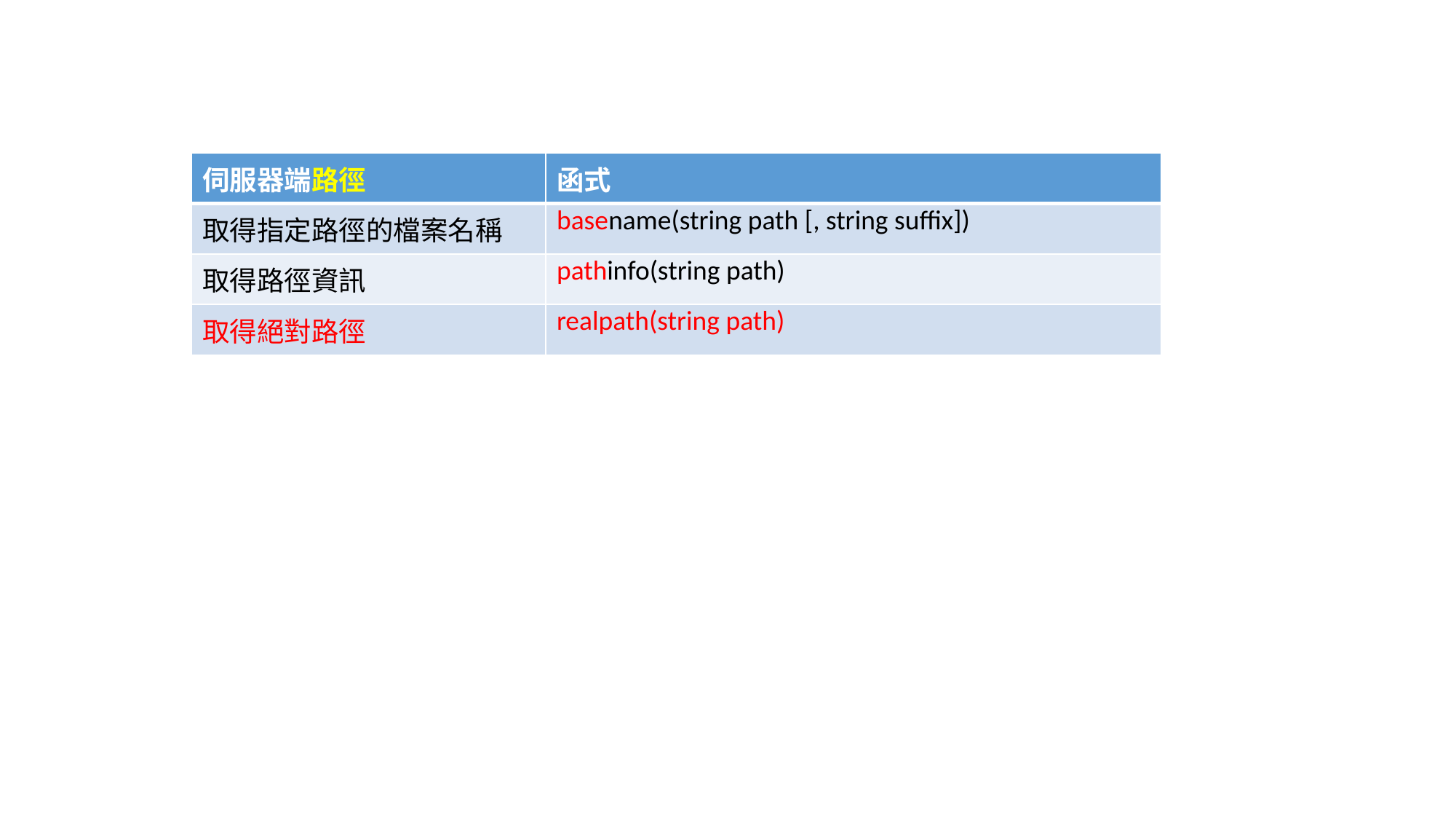

| 伺服器端路徑 | 函式 |
| --- | --- |
| 取得指定路徑的檔案名稱 | basename(string path [, string suffix]) |
| 取得路徑資訊 | pathinfo(string path) |
| 取得絕對路徑 | realpath(string path) |